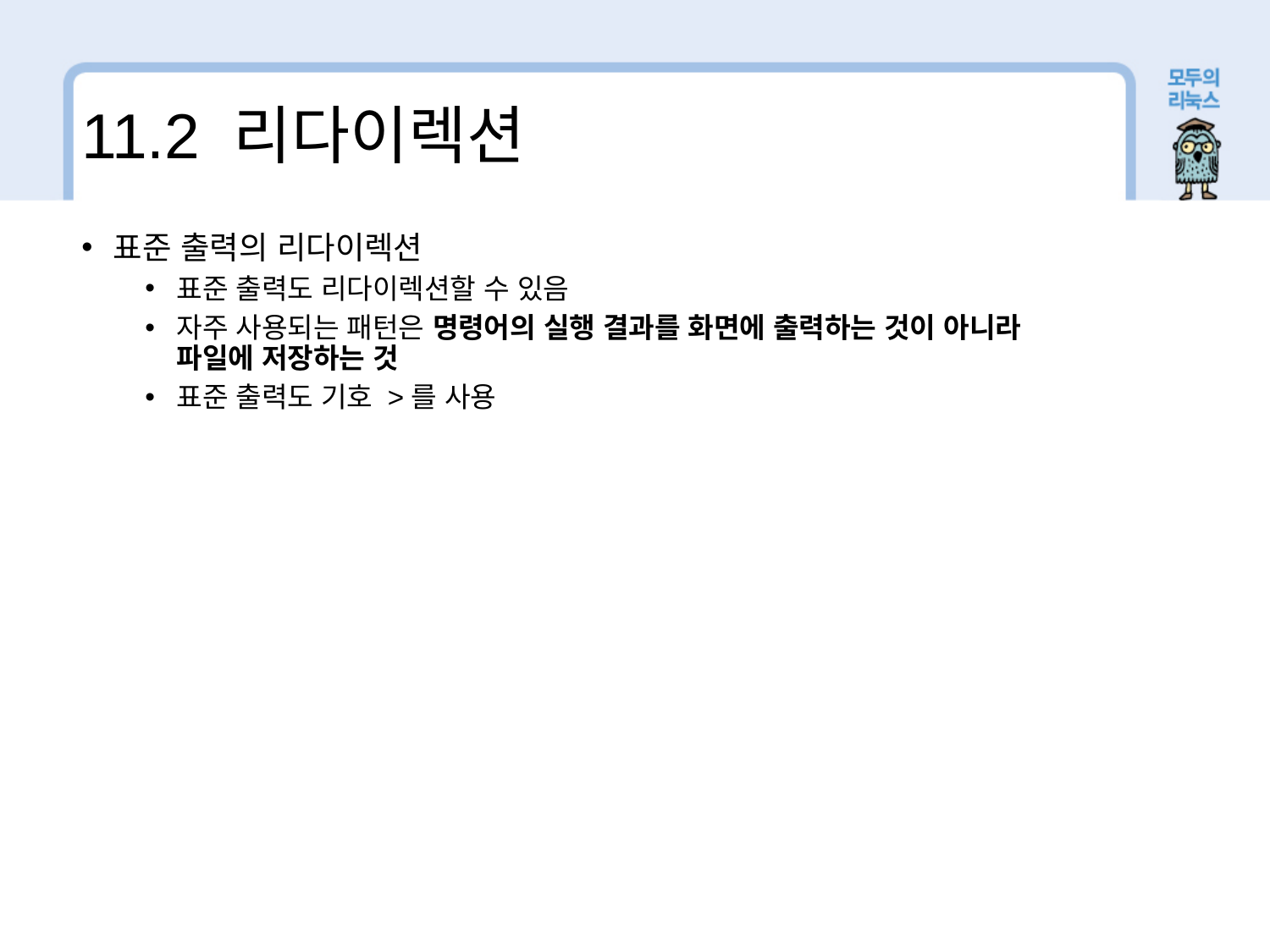

11.2 리다이렉션
표준 출력의 리다이렉션
표준 출력도 리다이렉션할 수 있음
자주 사용되는 패턴은 명령어의 실행 결과를 화면에 출력하는 것이 아니라 파일에 저장하는 것
표준 출력도 기호 >를 사용